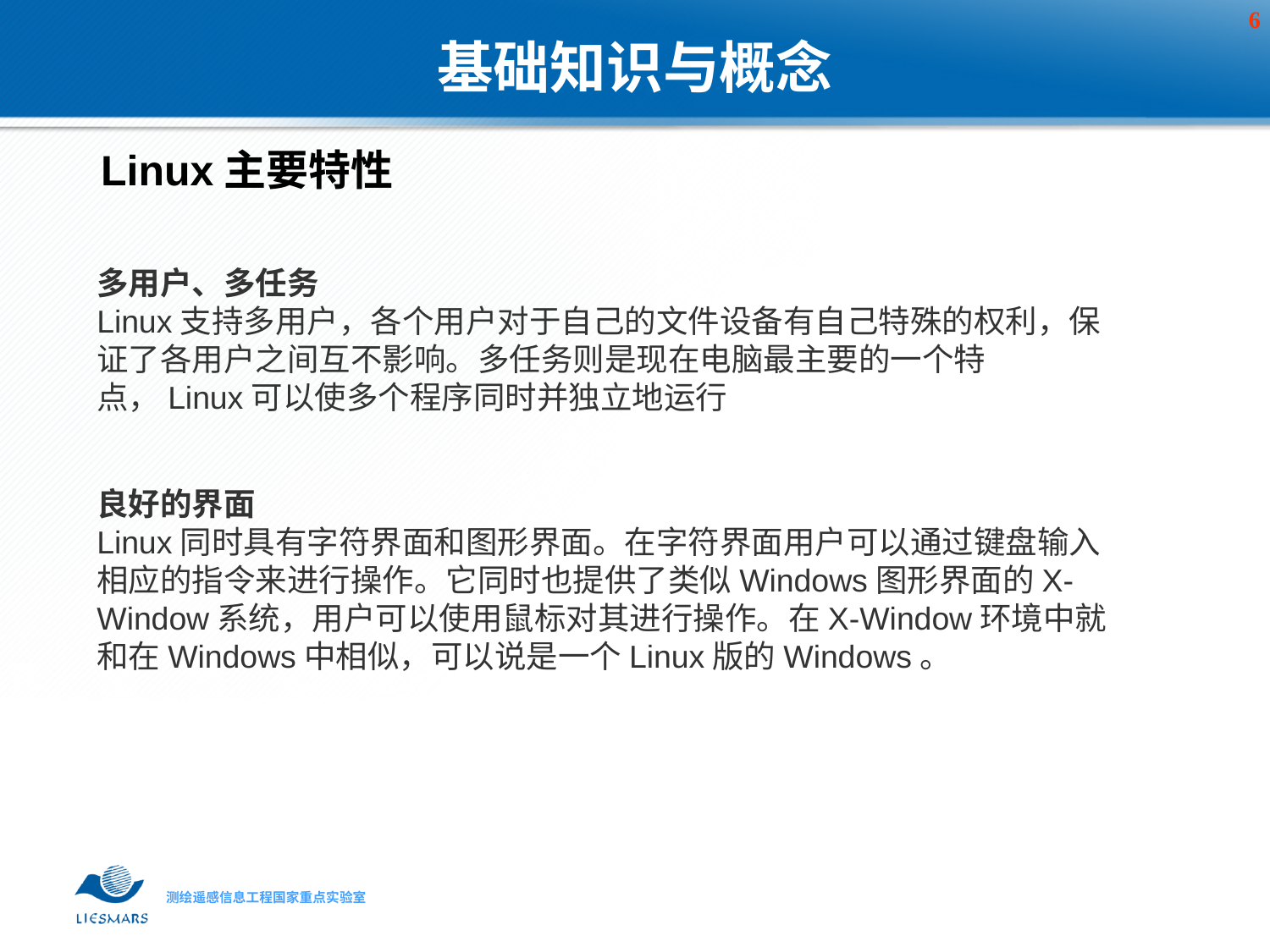

基础知识与概念
Linux主要特性
多用户、多任务
Linux支持多用户，各个用户对于自己的文件设备有自己特殊的权利，保证了各用户之间互不影响。多任务则是现在电脑最主要的一个特点，Linux可以使多个程序同时并独立地运行
良好的界面
Linux同时具有字符界面和图形界面。在字符界面用户可以通过键盘输入相应的指令来进行操作。它同时也提供了类似Windows图形界面的X-Window系统，用户可以使用鼠标对其进行操作。在X-Window环境中就和在Windows中相似，可以说是一个Linux版的Windows。